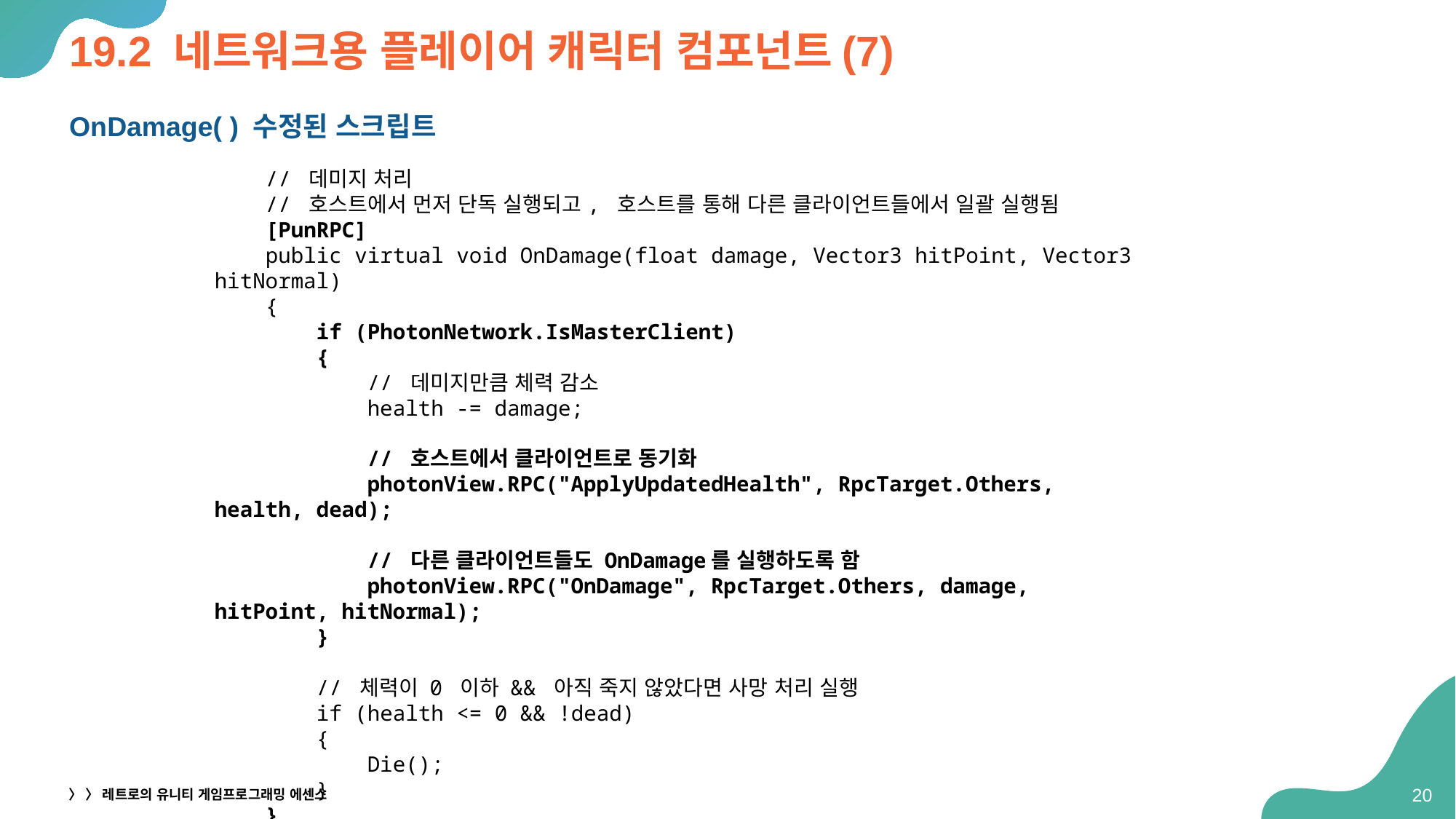

# 19.2 네트워크용 플레이어 캐릭터 컴포넌트(7)
OnDamage( ) 수정된 스크립트
    // 데미지 처리
    // 호스트에서 먼저 단독 실행되고, 호스트를 통해 다른 클라이언트들에서 일괄 실행됨
    [PunRPC]
    public virtual void OnDamage(float damage, Vector3 hitPoint, Vector3 hitNormal)
    {
        if (PhotonNetwork.IsMasterClient)
        {
            // 데미지만큼 체력 감소
            health -= damage;

            // 호스트에서 클라이언트로 동기화
            photonView.RPC("ApplyUpdatedHealth", RpcTarget.Others, health, dead);

            // 다른 클라이언트들도 OnDamage를 실행하도록 함
            photonView.RPC("OnDamage", RpcTarget.Others, damage, hitPoint, hitNormal);
        }

        // 체력이 0 이하 && 아직 죽지 않았다면 사망 처리 실행
        if (health <= 0 && !dead)
        {
            Die();
        }
    }
20